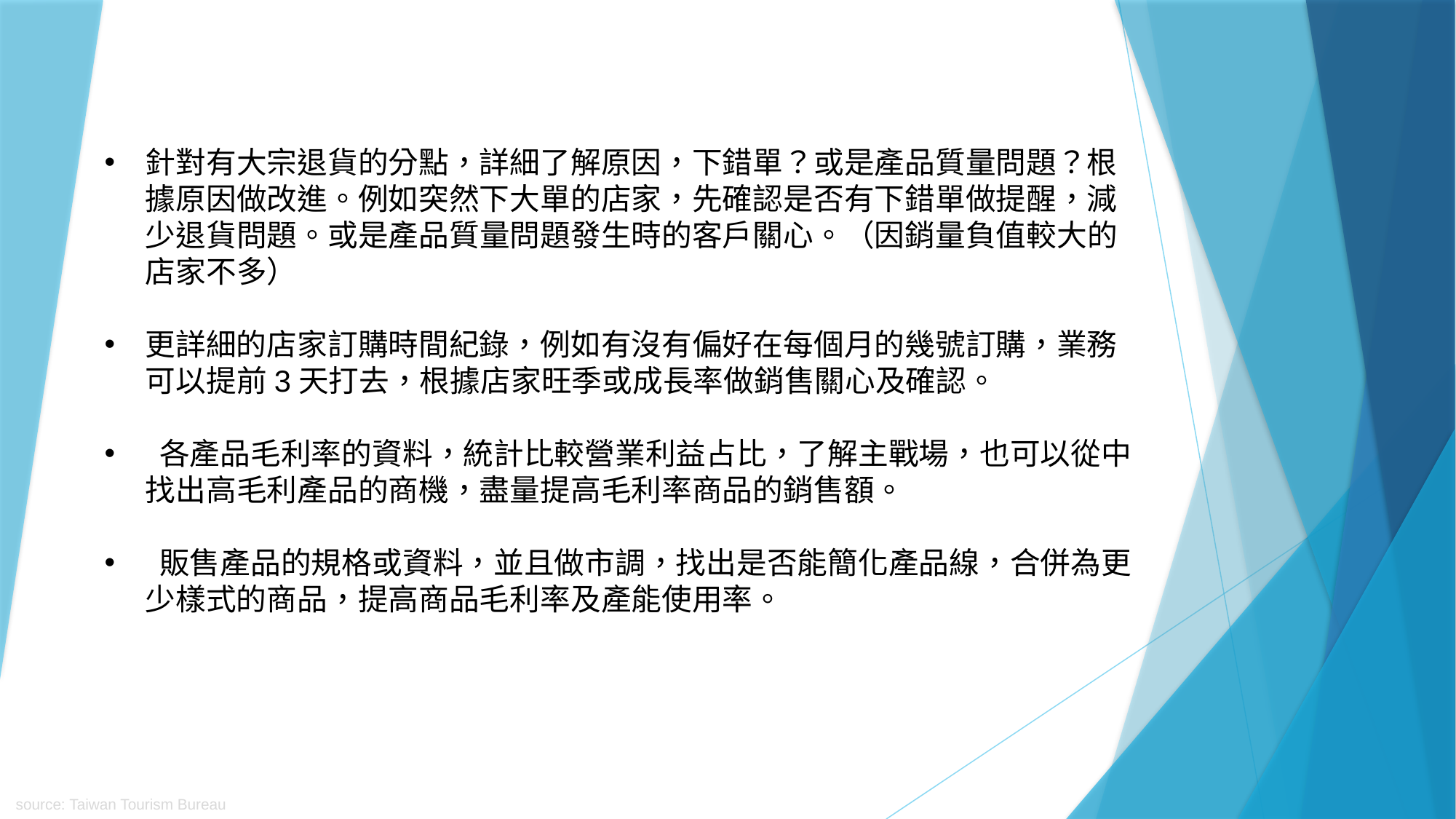

針對有大宗退貨的分點，詳細了解原因，下錯單？或是產品質量問題？根據原因做改進。例如突然下大單的店家，先確認是否有下錯單做提醒，減少退貨問題。或是產品質量問題發生時的客戶關心。（因銷量負值較大的店家不多）

更詳細的店家訂購時間紀錄，例如有沒有偏好在每個月的幾號訂購，業務可以提前3天打去，根據店家旺季或成長率做銷售關心及確認。

 各產品毛利率的資料，統計比較營業利益占比，了解主戰場，也可以從中找出高毛利產品的商機，盡量提高毛利率商品的銷售額。

 販售產品的規格或資料，並且做市調，找出是否能簡化產品線，合併為更少樣式的商品，提高商品毛利率及產能使用率。

source: Taiwan Tourism Bureau